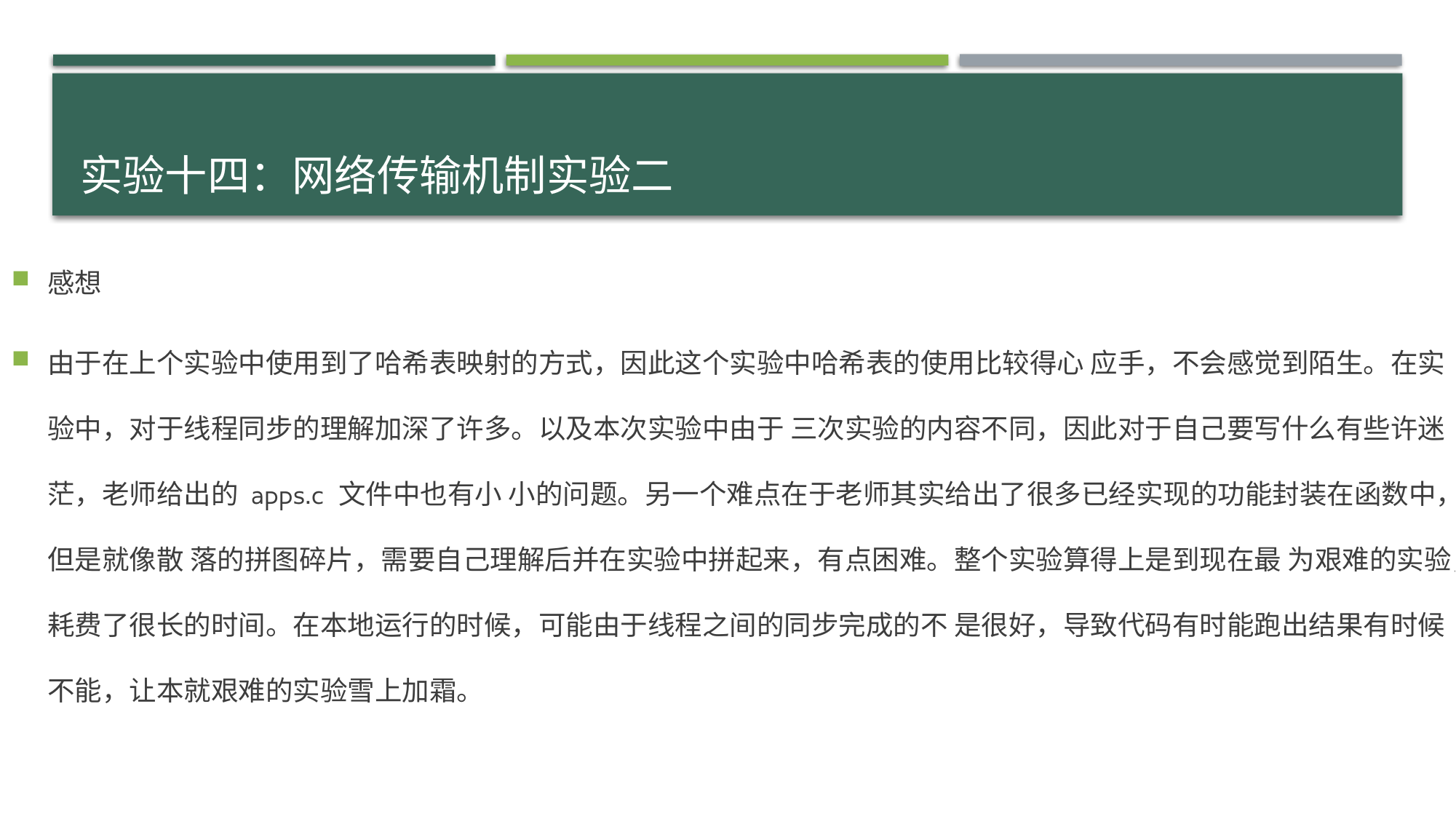

# 实验十四：网络传输机制实验二
感想
由于在上个实验中使用到了哈希表映射的方式，因此这个实验中哈希表的使用比较得心 应手，不会感觉到陌生。在实验中，对于线程同步的理解加深了许多。以及本次实验中由于 三次实验的内容不同，因此对于自己要写什么有些许迷茫，老师给出的 apps.c 文件中也有小 小的问题。另一个难点在于老师其实给出了很多已经实现的功能封装在函数中，但是就像散 落的拼图碎片，需要自己理解后并在实验中拼起来，有点困难。整个实验算得上是到现在最 为艰难的实验，耗费了很长的时间。在本地运行的时候，可能由于线程之间的同步完成的不 是很好，导致代码有时能跑出结果有时候不能，让本就艰难的实验雪上加霜。